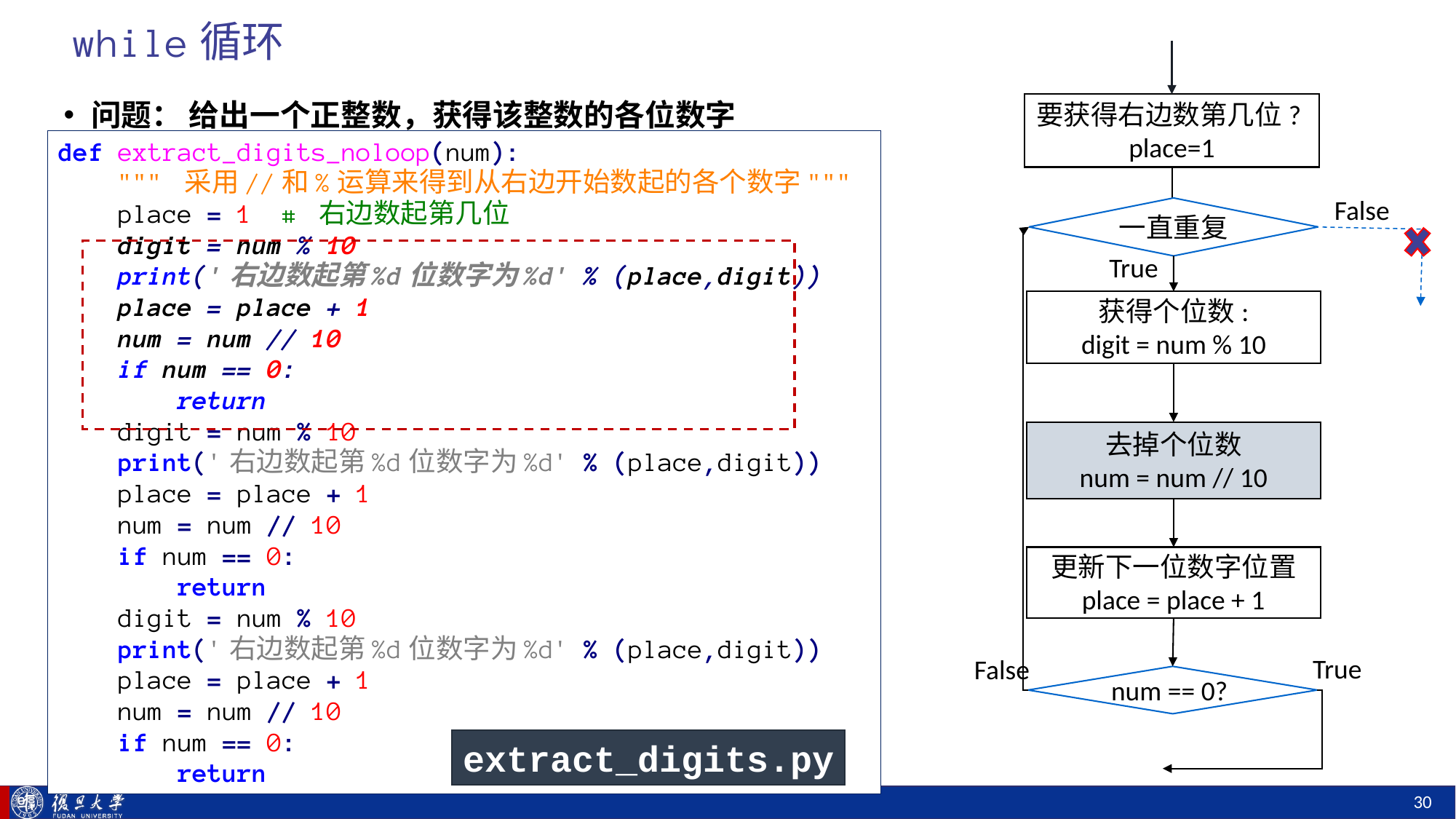

# while循环
要获得右边数第几位?
place=1
False
一直重复

True
获得个位数:
digit = num % 10
去掉个位数
num = num // 10
更新下一位数字位置
place = place + 1
True
False
num == 0?

问题： 给出一个正整数，获得该整数的各位数字

def extract_digits_noloop(num):
    """ 采用//和%运算来得到从右边开始数起的各个数字"""
    place = 1  # 右边数起第几位
    digit = num % 10
    print('右边数起第%d位数字为%d' % (place,digit))
    place = place + 1
    num = num // 10
    if num == 0:
        return
    digit = num % 10
    print('右边数起第%d位数字为%d' % (place,digit))
    place = place + 1
    num = num // 10
    if num == 0:
        return
    digit = num % 10
    print('右边数起第%d位数字为%d' % (place,digit))
    place = place + 1
    num = num // 10
    if num == 0:
        return

extract_digits.py